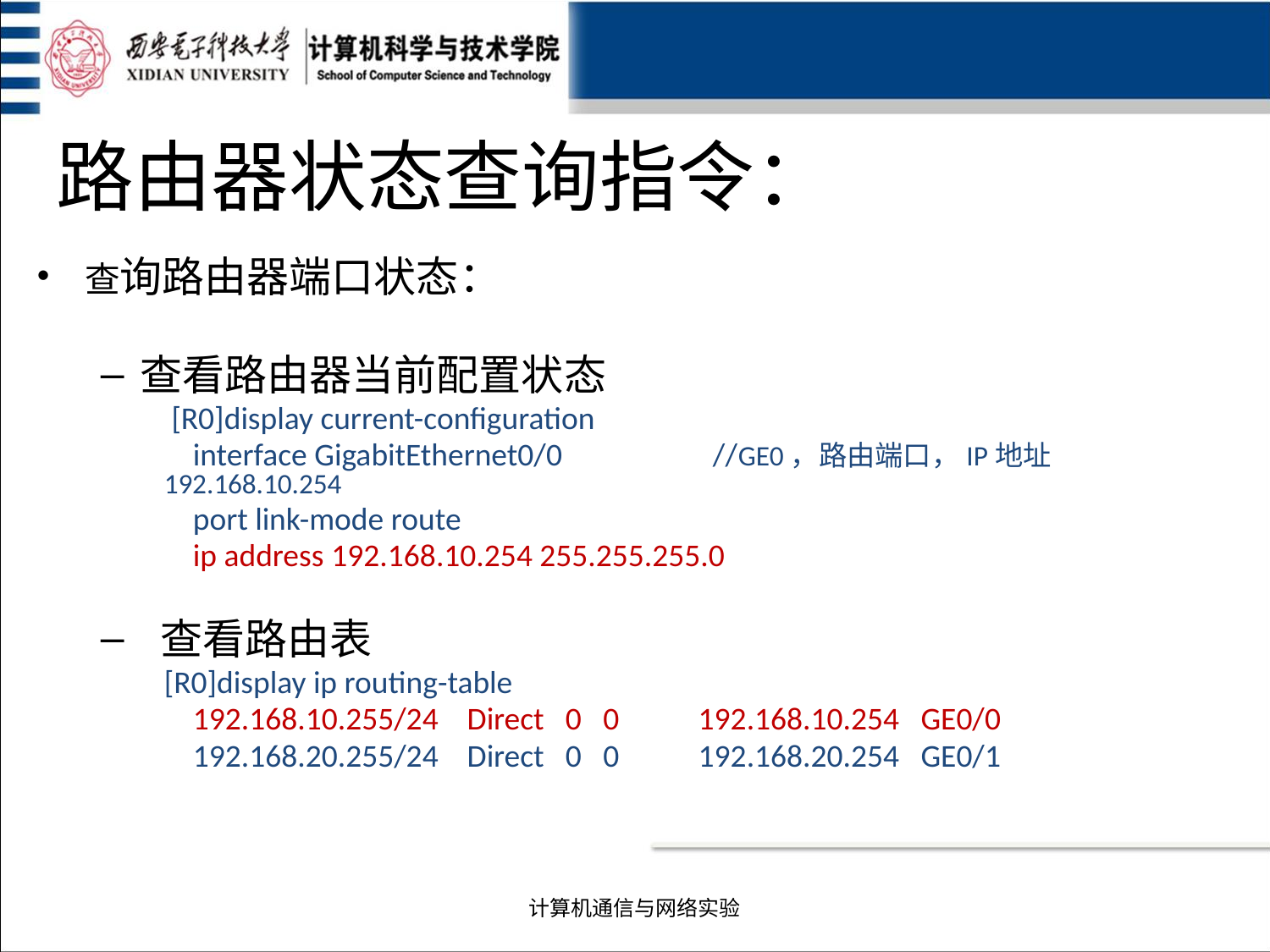

# 路由器状态查询指令：
查询路由器端口状态：

查看路由器当前配置状态
 [R0]display current-configuration
    interface GigabitEthernet0/0                     //GE0，路由端口，IP地址192.168.10.254
    port link-mode route
    ip address 192.168.10.254 255.255.255.0

 查看路由表
[R0]display ip routing-table
    192.168.10.255/24    Direct   0   0           192.168.10.254   GE0/0
    192.168.20.255/24    Direct   0   0           192.168.20.254   GE0/1
计算机通信与网络实验